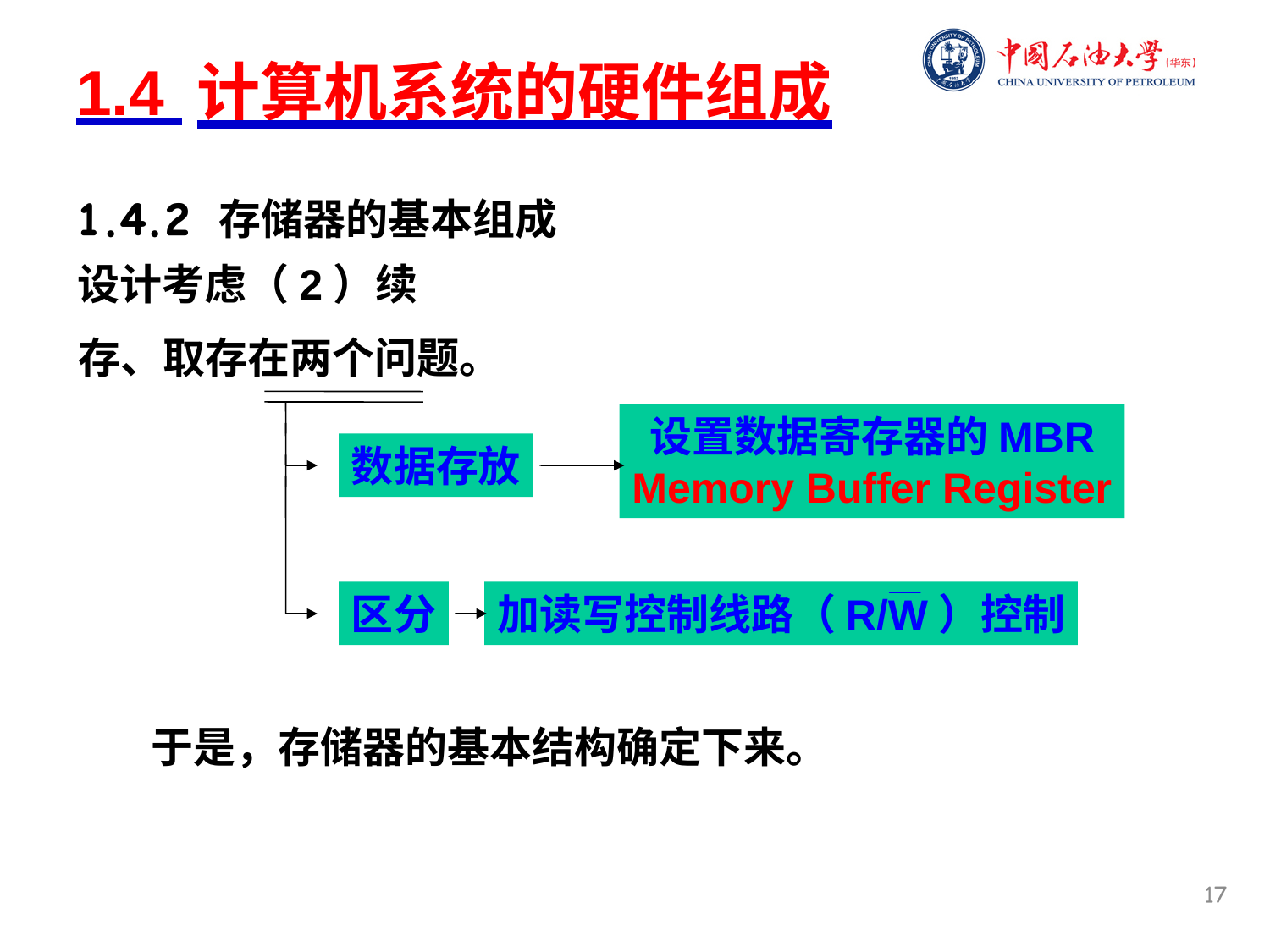

# 1.4 计算机系统的硬件组成
1.4.2 存储器的基本组成
设计考虑（2）续
存、取存在两个问题。

设置数据寄存器的MBR
Memory Buffer Register

数据存放

区分
加读写控制线路（R/W）控制

于是，存储器的基本结构确定下来。
17